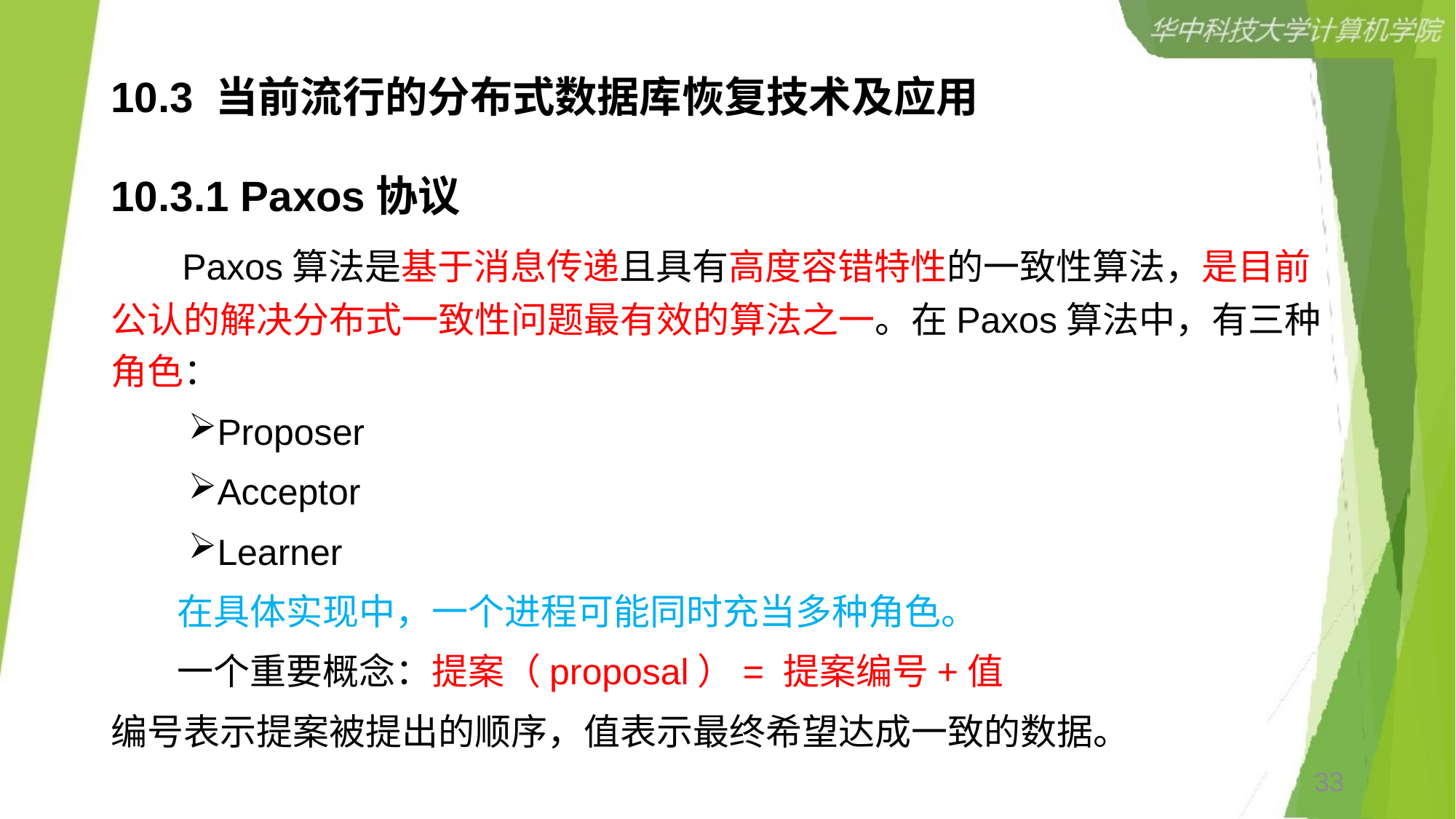

# 10.3 当前流行的分布式数据库恢复技术及应用
10.3.1 Paxos协议
       Paxos算法是基于消息传递且具有高度容错特性的一致性算法，是目前公认的解决分布式一致性问题最有效的算法之一。在Paxos算法中，有三种角色：
Proposer
Acceptor
Learner
       在具体实现中，一个进程可能同时充当多种角色。
       一个重要概念：提案（proposal）= 提案编号+值
编号表示提案被提出的顺序，值表示最终希望达成一致的数据。
33